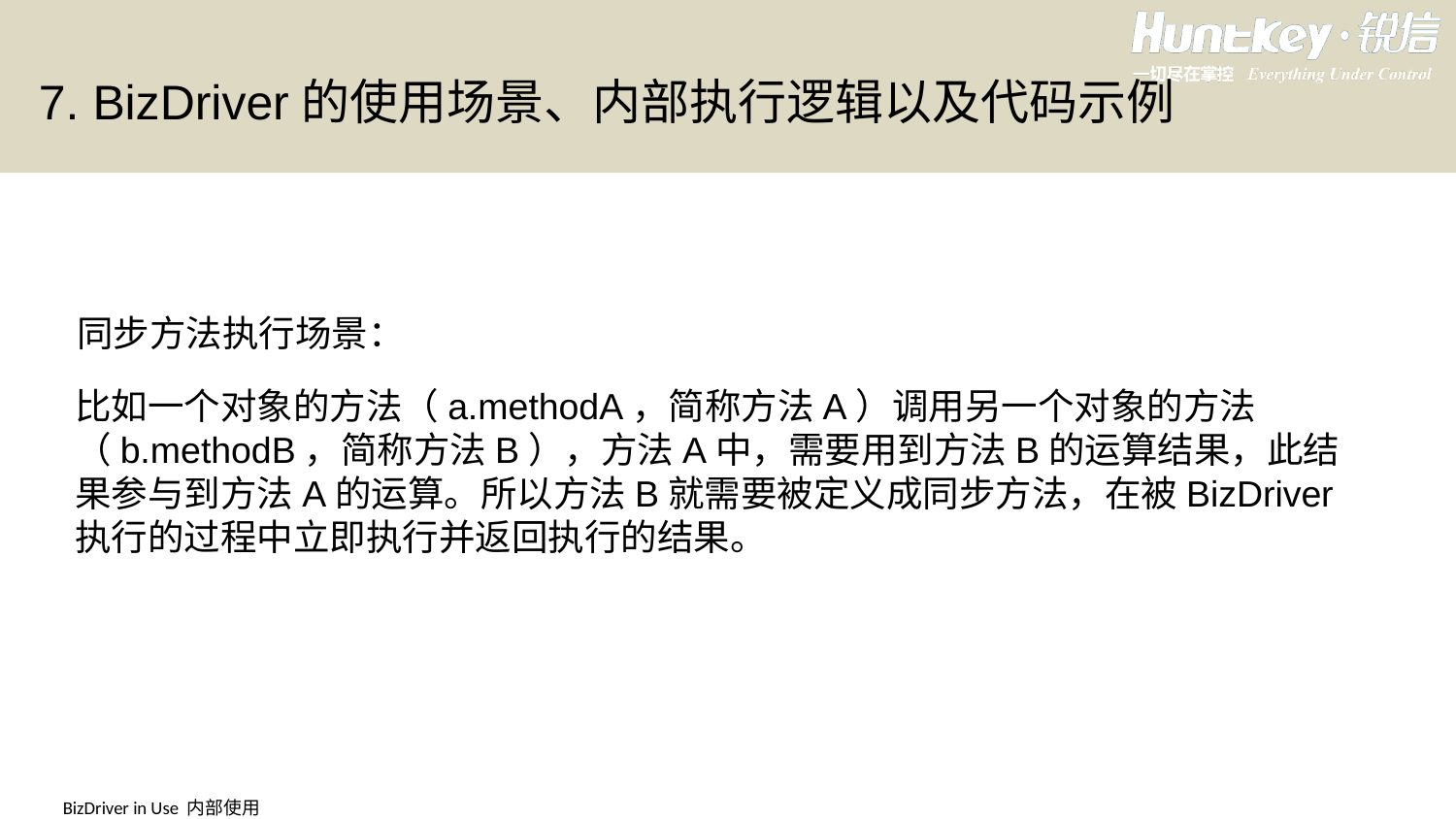

7. BizDriver的使用场景、内部执行逻辑以及代码示例
同步方法执行场景：
比如一个对象的方法（a.methodA，简称方法A）调用另一个对象的方法（b.methodB，简称方法B），方法A中，需要用到方法B的运算结果，此结果参与到方法A的运算。所以方法B就需要被定义成同步方法，在被BizDriver执行的过程中立即执行并返回执行的结果。